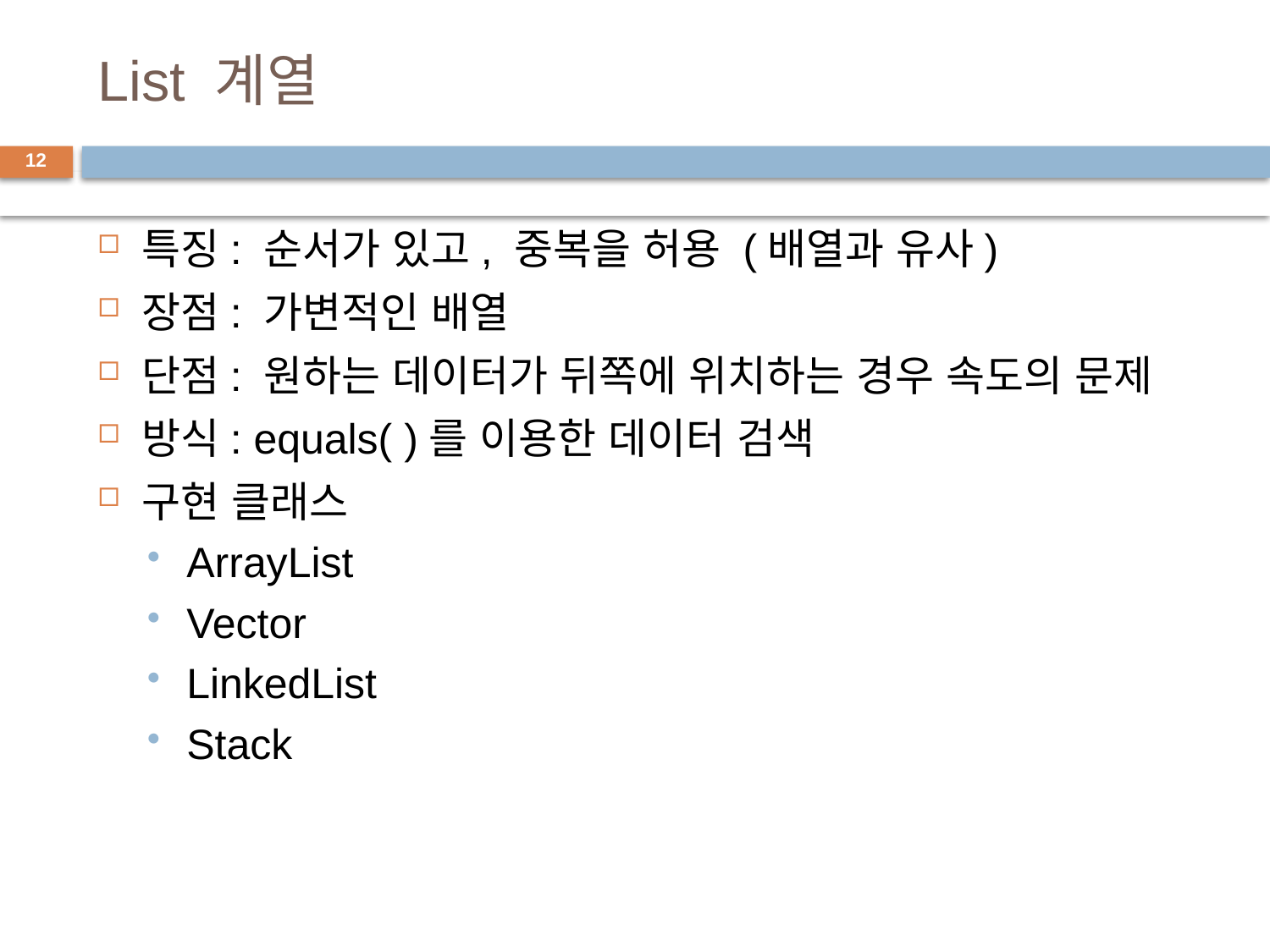

# List 계열
12
특징: 순서가 있고, 중복을 허용 (배열과 유사)
장점: 가변적인 배열
단점: 원하는 데이터가 뒤쪽에 위치하는 경우 속도의 문제
방식: equals( )를 이용한 데이터 검색
구현 클래스
ArrayList
Vector
LinkedList
Stack